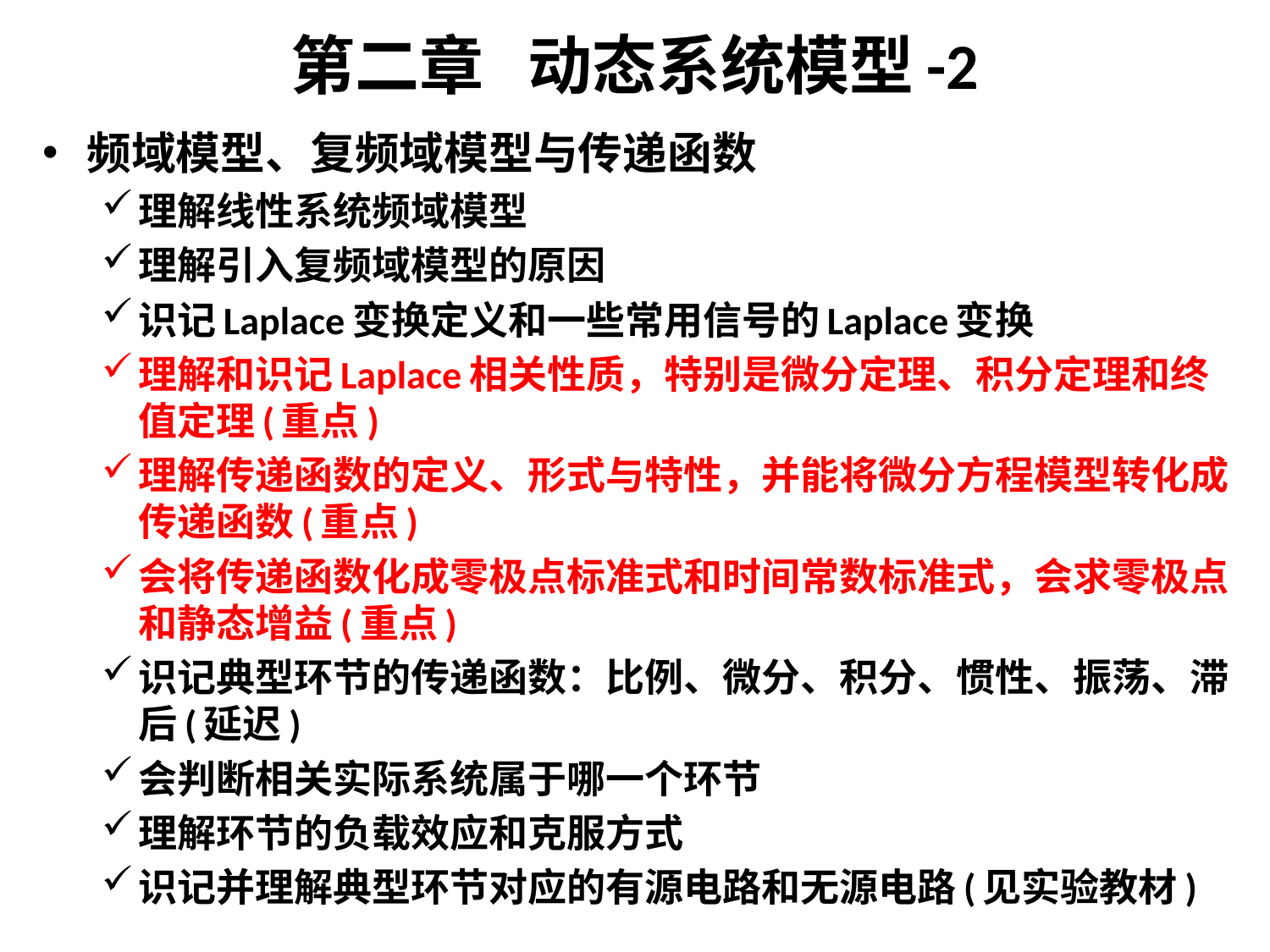

# 第二章   动态系统模型-2
频域模型、复频域模型与传递函数
理解线性系统频域模型
理解引入复频域模型的原因
识记Laplace变换定义和一些常用信号的Laplace变换
理解和识记Laplace相关性质，特别是微分定理、积分定理和终值定理(重点)
理解传递函数的定义、形式与特性，并能将微分方程模型转化成传递函数(重点)
会将传递函数化成零极点标准式和时间常数标准式，会求零极点和静态增益(重点)
识记典型环节的传递函数：比例、微分、积分、惯性、振荡、滞后(延迟)
会判断相关实际系统属于哪一个环节
理解环节的负载效应和克服方式
识记并理解典型环节对应的有源电路和无源电路(见实验教材)